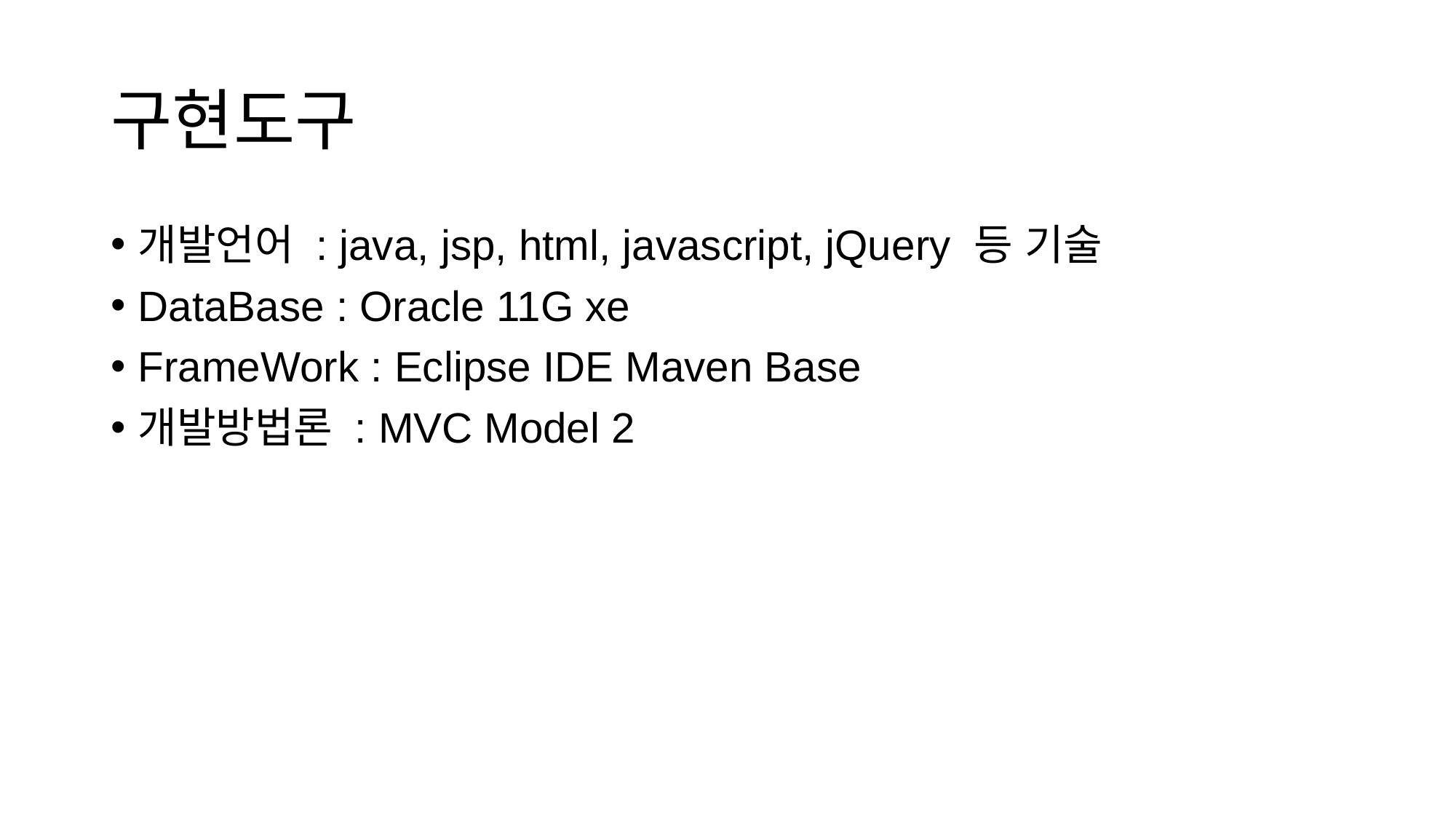

# 구현도구
개발언어 : java, jsp, html, javascript, jQuery 등 기술
DataBase : Oracle 11G xe
FrameWork : Eclipse IDE Maven Base
개발방법론 : MVC Model 2